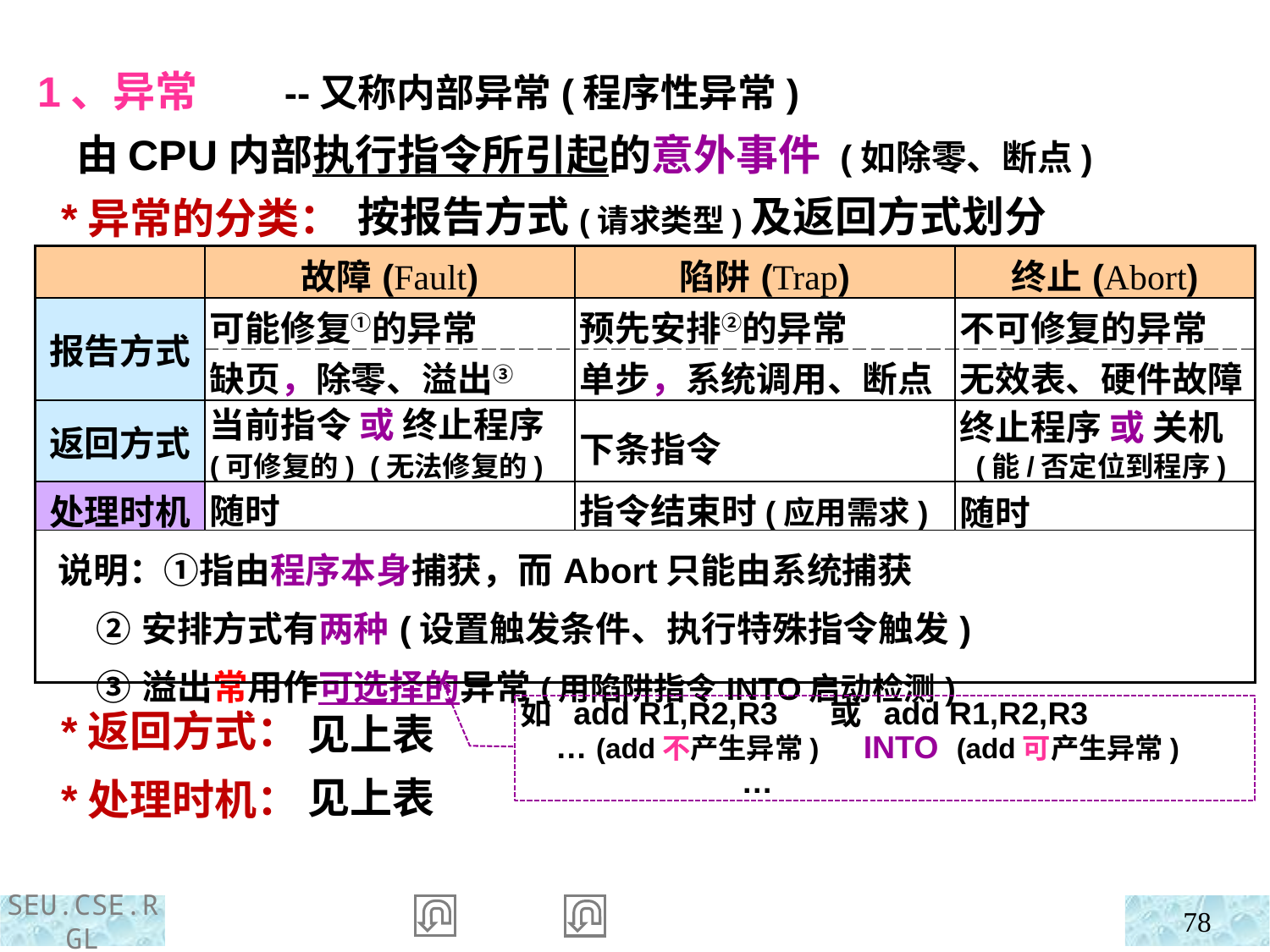

1、异常        --又称内部异常(程序性异常)
   由CPU内部执行指令所引起的意外事件 (如除零、断点)
按报告方式(请求类型)及返回方式划分
  *异常的分类：

  *返回方式：
  *处理时机：
|  | 故障(Fault) | 陷阱(Trap) | 终止(Abort) |
| --- | --- | --- | --- |
| 报告方式 | 可能修复①的异常 | 预先安排②的异常 | 不可修复的异常 |
|  | 缺页，除零、溢出③ | 单步，系统调用、断点 | 无效表、硬件故障 |
| 返回方式 |  |  |  |
| 处理时机 |  |  |  |
| 说明：①指由程序本身捕获，而Abort只能由系统捕获 ②安排方式有两种(设置触发条件、执行特殊指令触发) ③溢出常用作可选择的异常(用陷阱指令INTO启动检测) |  |  |  |
当前指令 或 终止程序
(可修复的)  (无法修复的)
随时
下条指令
指令结束时(应用需求)
终止程序 或 关机
  (能/否定位到程序)
随时
见上表
见上表
如  add R1,R2,R3     或  add R1,R2,R3
    … (add不产生异常)     INTO  (add可产生异常)
                         …

78